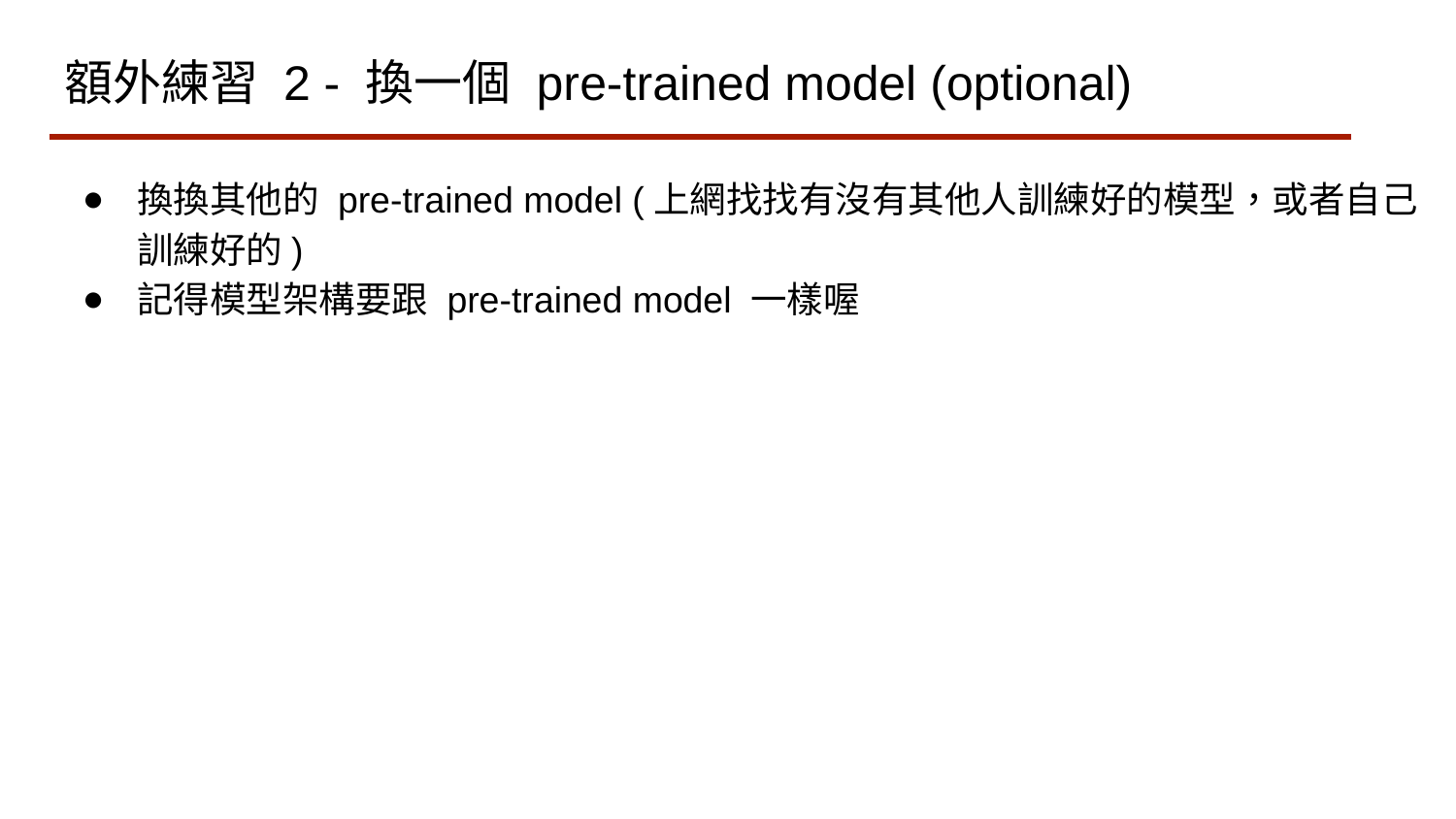

# 額外練習 2 - 換一個 pre-trained model (optional)
換換其他的 pre-trained model (上網找找有沒有其他人訓練好的模型，或者自己訓練好的)
記得模型架構要跟 pre-trained model 一樣喔